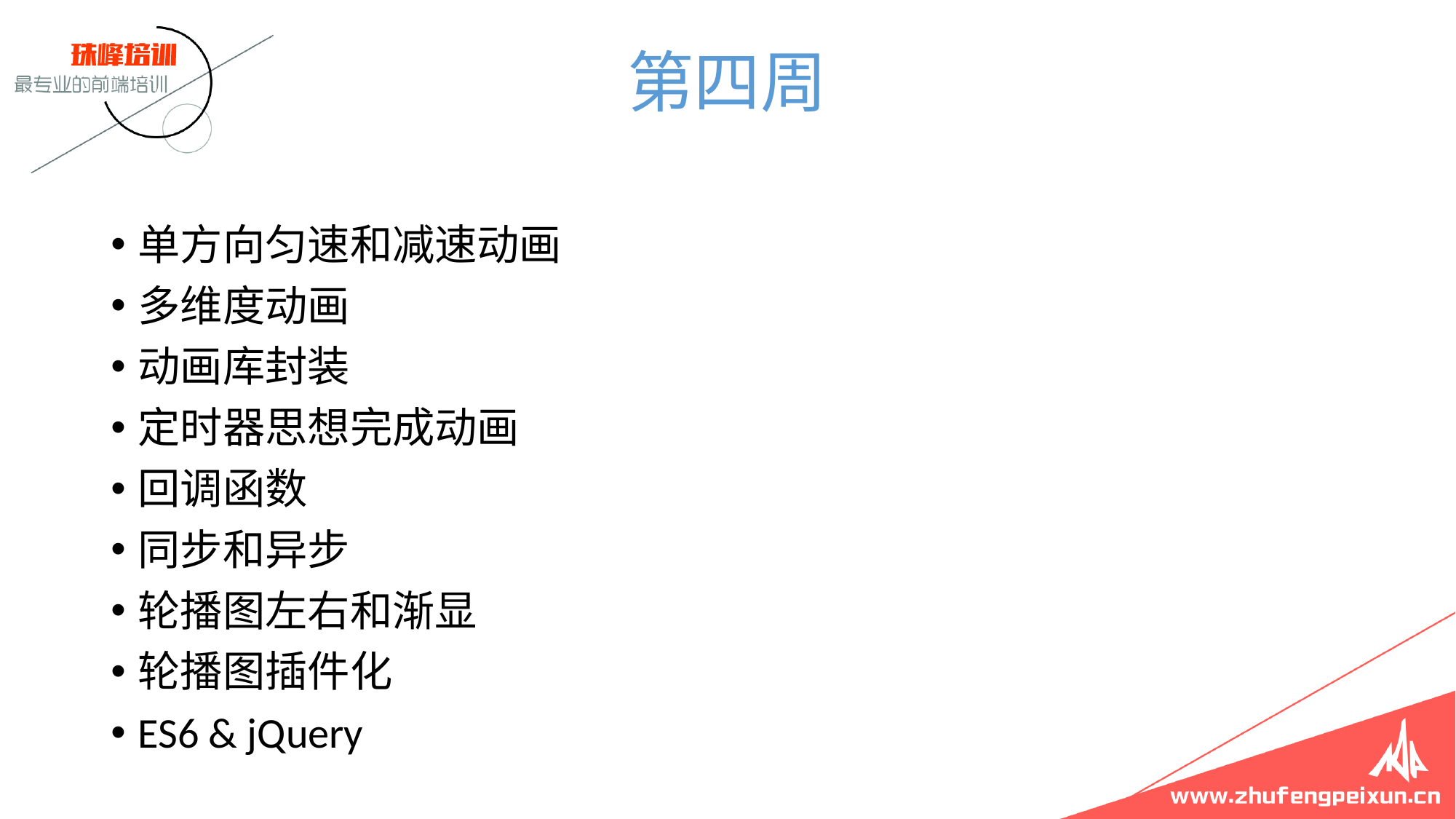

# 第四周
单方向匀速和减速动画
多维度动画
动画库封装
定时器思想完成动画
回调函数
同步和异步
轮播图左右和渐显
轮播图插件化
ES6 & jQuery